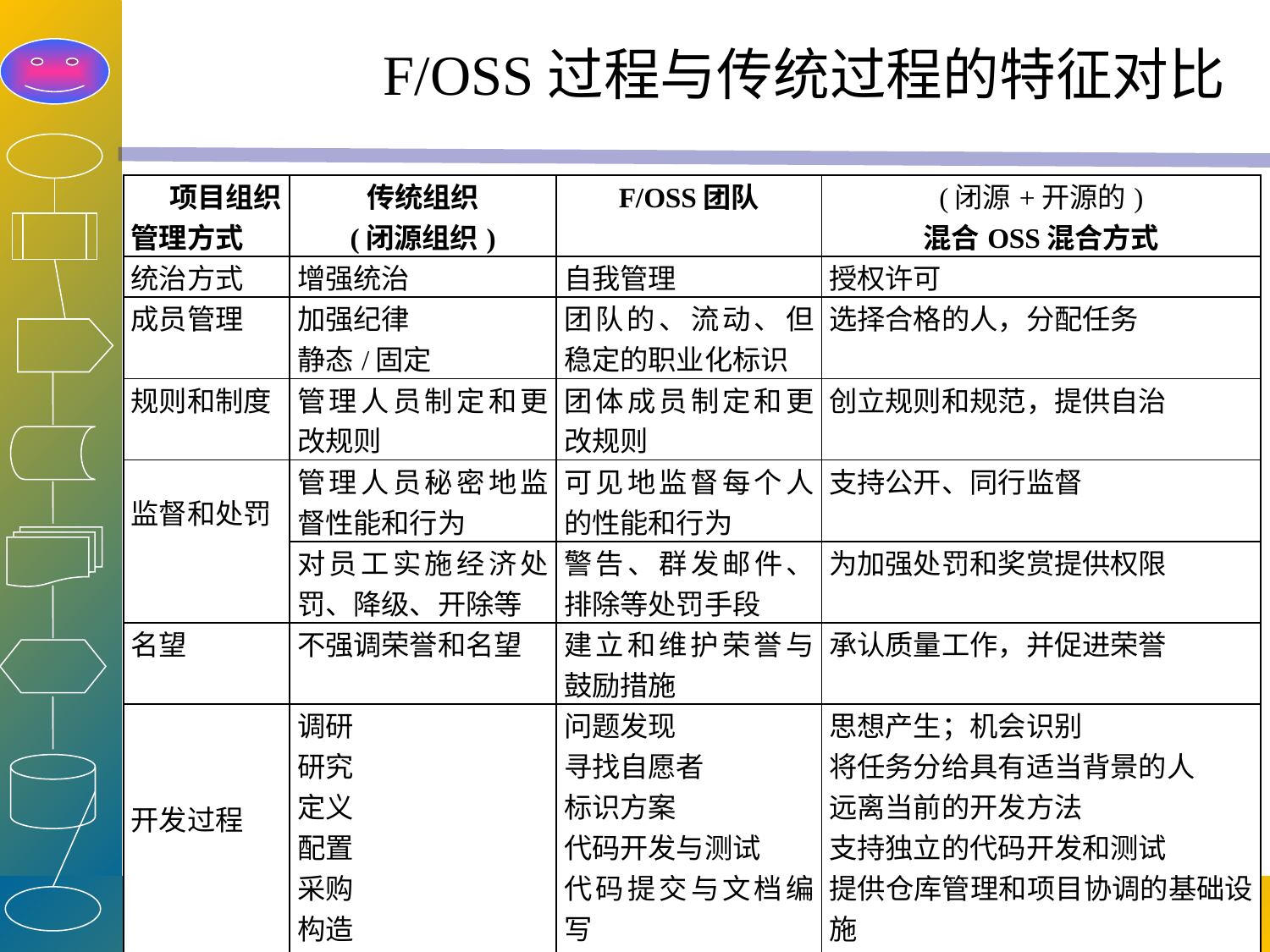

# F/OSS过程与传统过程的特征对比
| 项目组织 管理方式 | 传统组织 (闭源组织) | F/OSS团队 | (闭源+开源的) 混合OSS混合方式 |
| --- | --- | --- | --- |
| 统治方式 | 增强统治 | 自我管理 | 授权许可 |
| 成员管理 | 加强纪律 静态/固定 | 团队的、流动、但稳定的职业化标识 | 选择合格的人，分配任务 |
| 规则和制度 | 管理人员制定和更改规则 | 团体成员制定和更改规则 | 创立规则和规范，提供自治 |
| 监督和处罚 | 管理人员秘密地监督性能和行为 | 可见地监督每个人的性能和行为 | 支持公开、同行监督 |
|  | 对员工实施经济处罚、降级、开除等 | 警告、群发邮件、排除等处罚手段 | 为加强处罚和奖赏提供权限 |
| 名望 | 不强调荣誉和名望 | 建立和维护荣誉与鼓励措施 | 承认质量工作，并促进荣誉 |
| 开发过程 | 调研 研究 定义 配置 采购 构造 交付 | 问题发现 寻找自愿者 标识方案 代码开发与测试 代码提交与文档编写 发布管理 | 思想产生；机会识别 将任务分给具有适当背景的人 远离当前的开发方法 支持独立的代码开发和测试 提供仓库管理和项目协调的基础设施 将资源分配给产品发布和支持工作 |